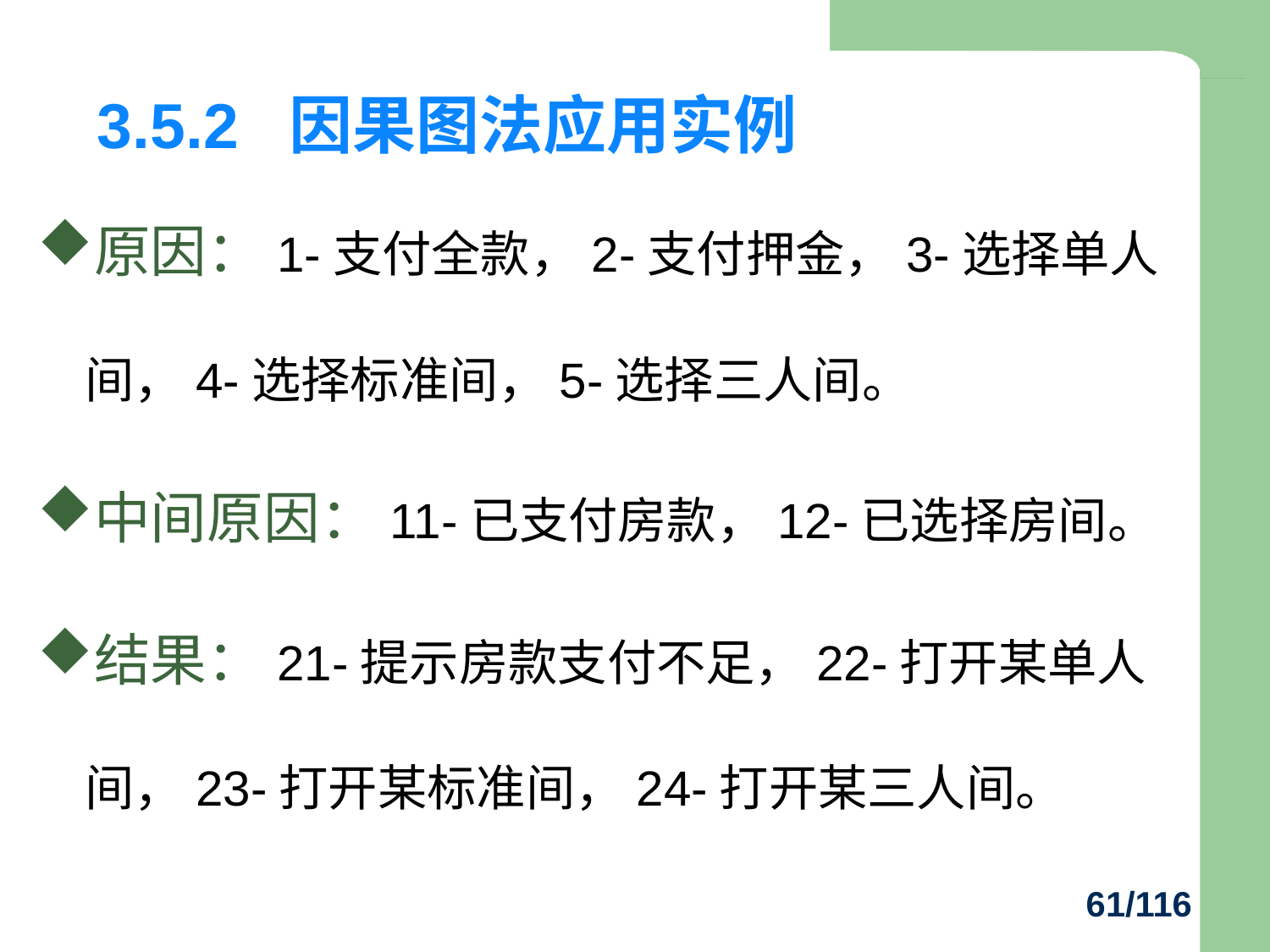

# 3.5.2  因果图法应用实例

原因：1-支付全款，2-支付押金，3-选择单人间，4-选择标准间，5-选择三人间。
中间原因：11-已支付房款，12-已选择房间。
结果：21-提示房款支付不足，22-打开某单人间，23-打开某标准间，24-打开某三人间。
61/116